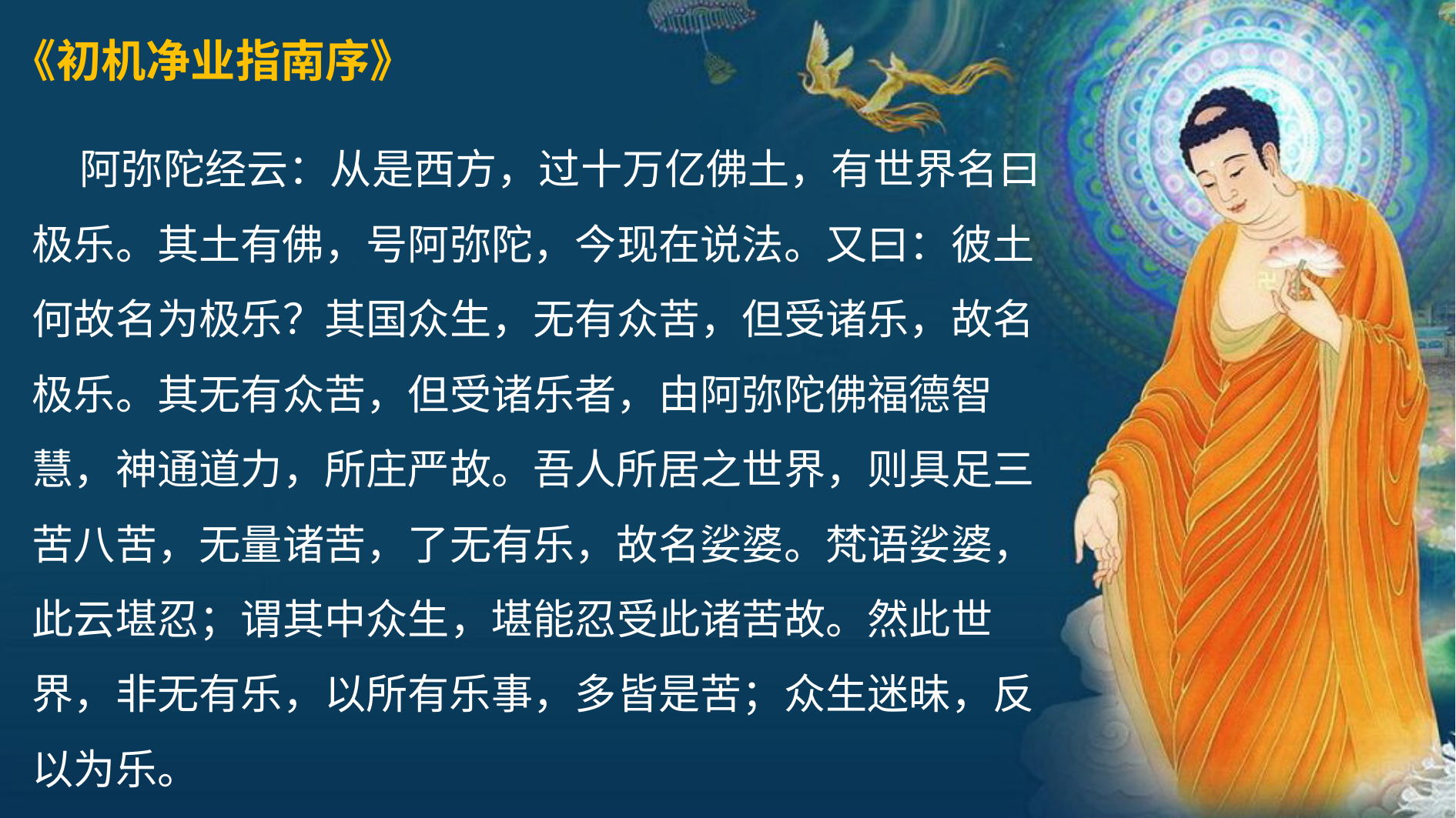

《初机净业指南序》
    阿弥陀经云：从是西方，过十万亿佛土，有世界名曰极乐。其土有佛，号阿弥陀，今现在说法。又曰：彼土何故名为极乐？其国众生，无有众苦，但受诸乐，故名极乐。其无有众苦，但受诸乐者，由阿弥陀佛福德智慧，神通道力，所庄严故。吾人所居之世界，则具足三苦八苦，无量诸苦，了无有乐，故名娑婆。梵语娑婆，此云堪忍；谓其中众生，堪能忍受此诸苦故。然此世界，非无有乐，以所有乐事，多皆是苦；众生迷昧，反以为乐。